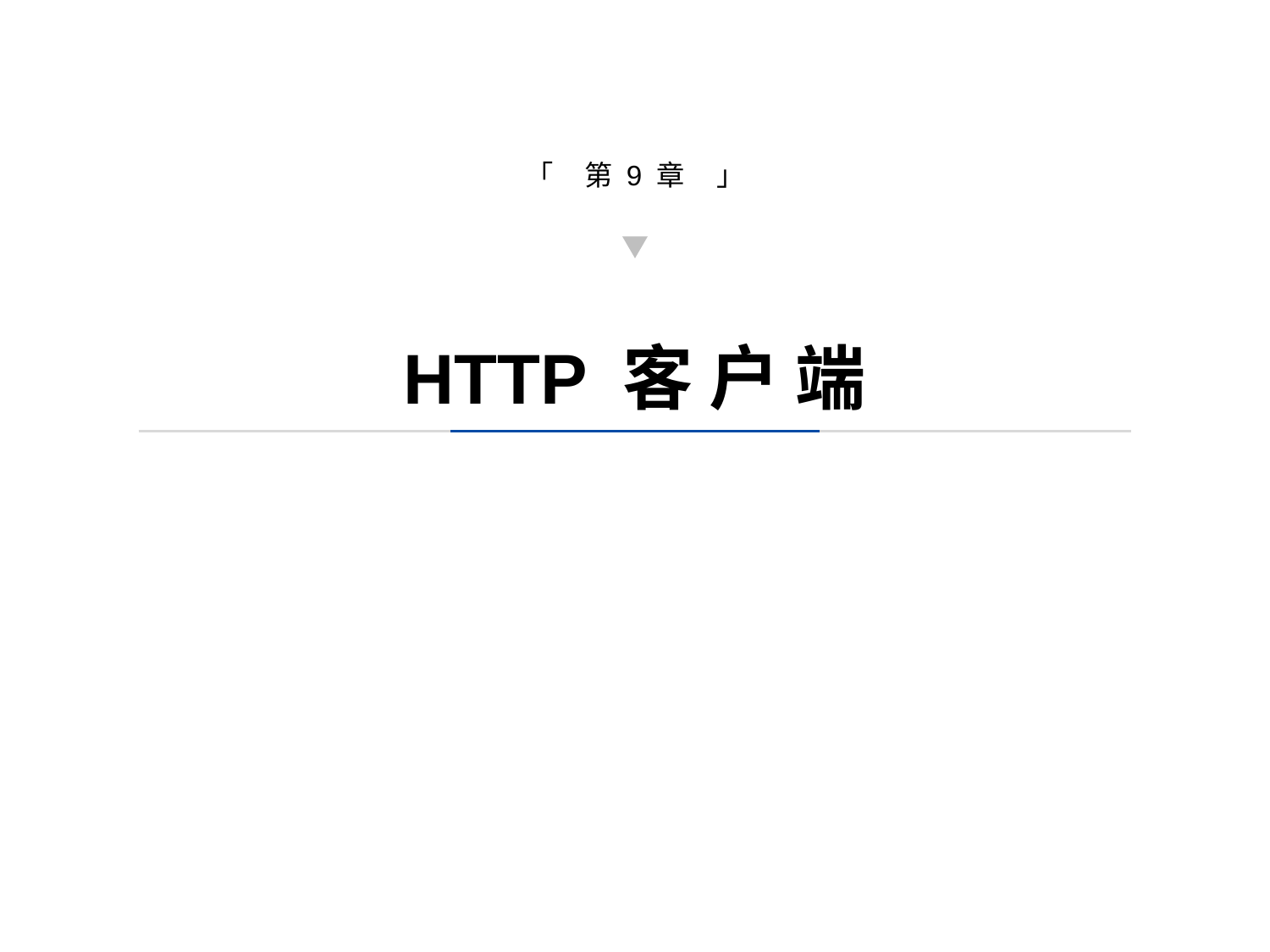

「     第 9 章     」

HTTP 客 户 端